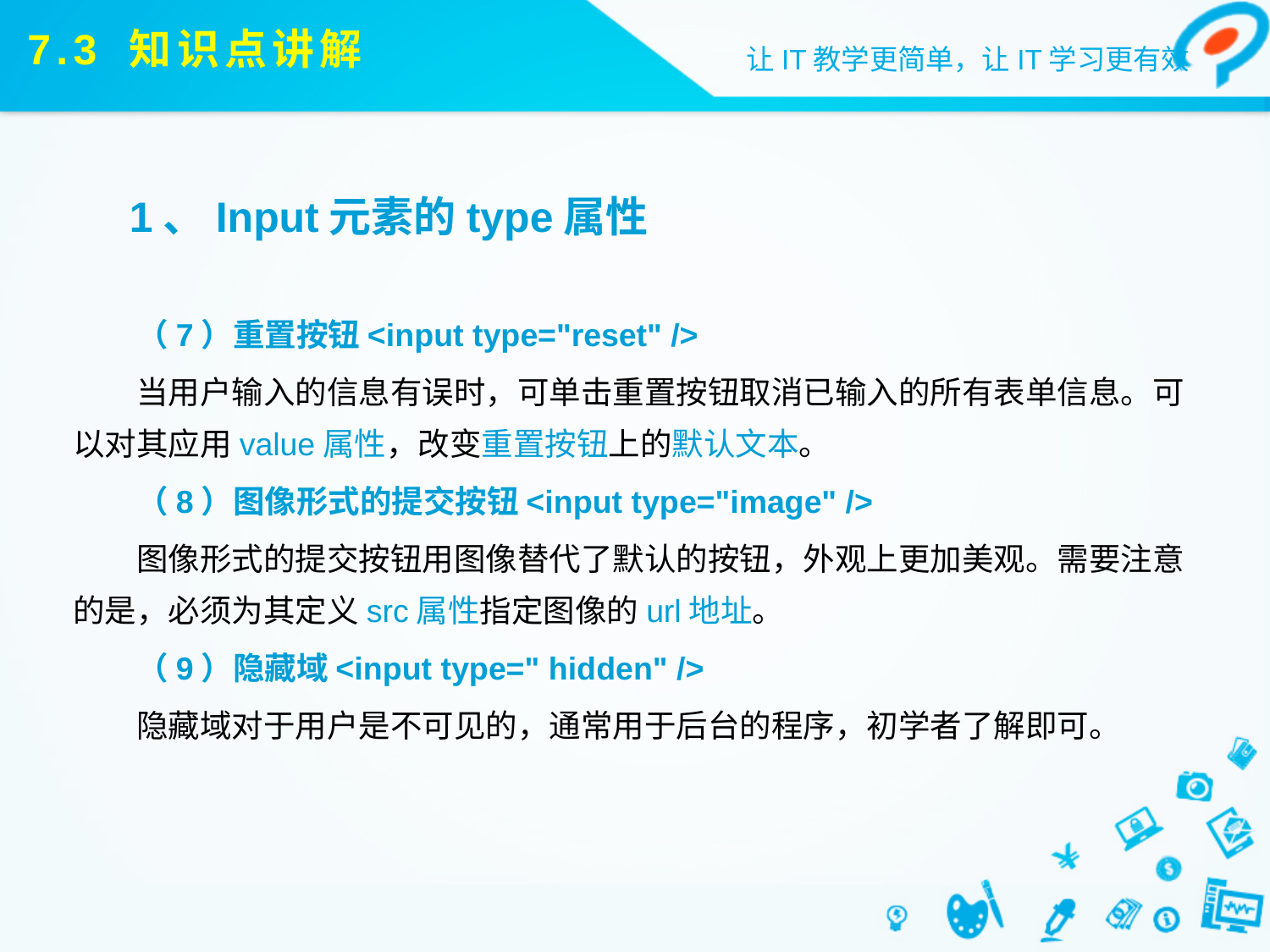

# 7.3 知识点讲解
1、Input元素的type属性
（7）重置按钮<input type="reset" />
当用户输入的信息有误时，可单击重置按钮取消已输入的所有表单信息。可以对其应用value属性，改变重置按钮上的默认文本。
（8）图像形式的提交按钮<input type="image" />
图像形式的提交按钮用图像替代了默认的按钮，外观上更加美观。需要注意的是，必须为其定义src属性指定图像的url地址。
（9）隐藏域<input type=" hidden" />
隐藏域对于用户是不可见的，通常用于后台的程序，初学者了解即可。